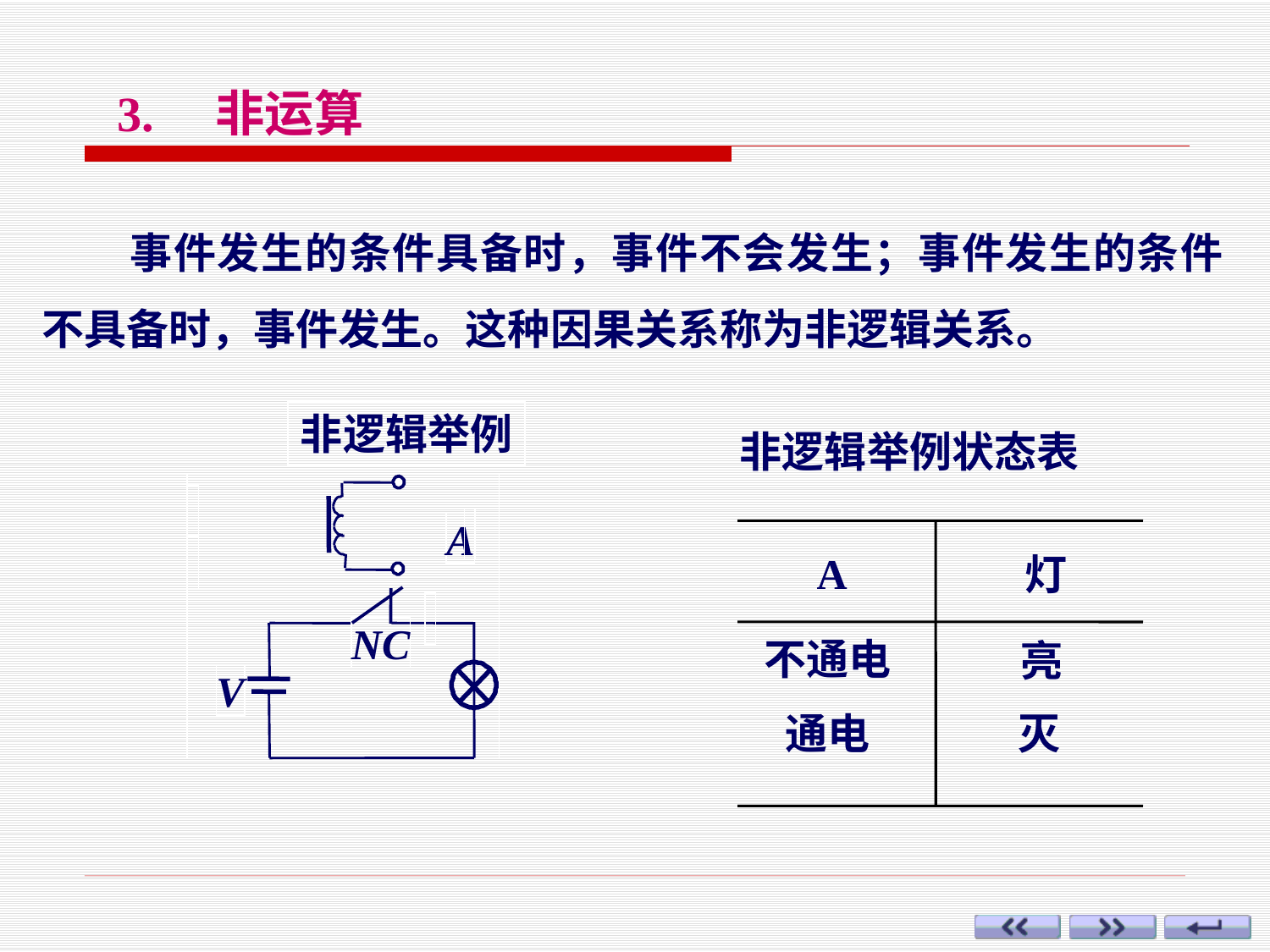

3.　非运算
　　事件发生的条件具备时，事件不会发生；事件发生的条件不具备时，事件发生。这种因果关系称为非逻辑关系。
非逻辑举例

A

NC

V

非逻辑举例状态表

灯
A

不通电
亮
通电
灭